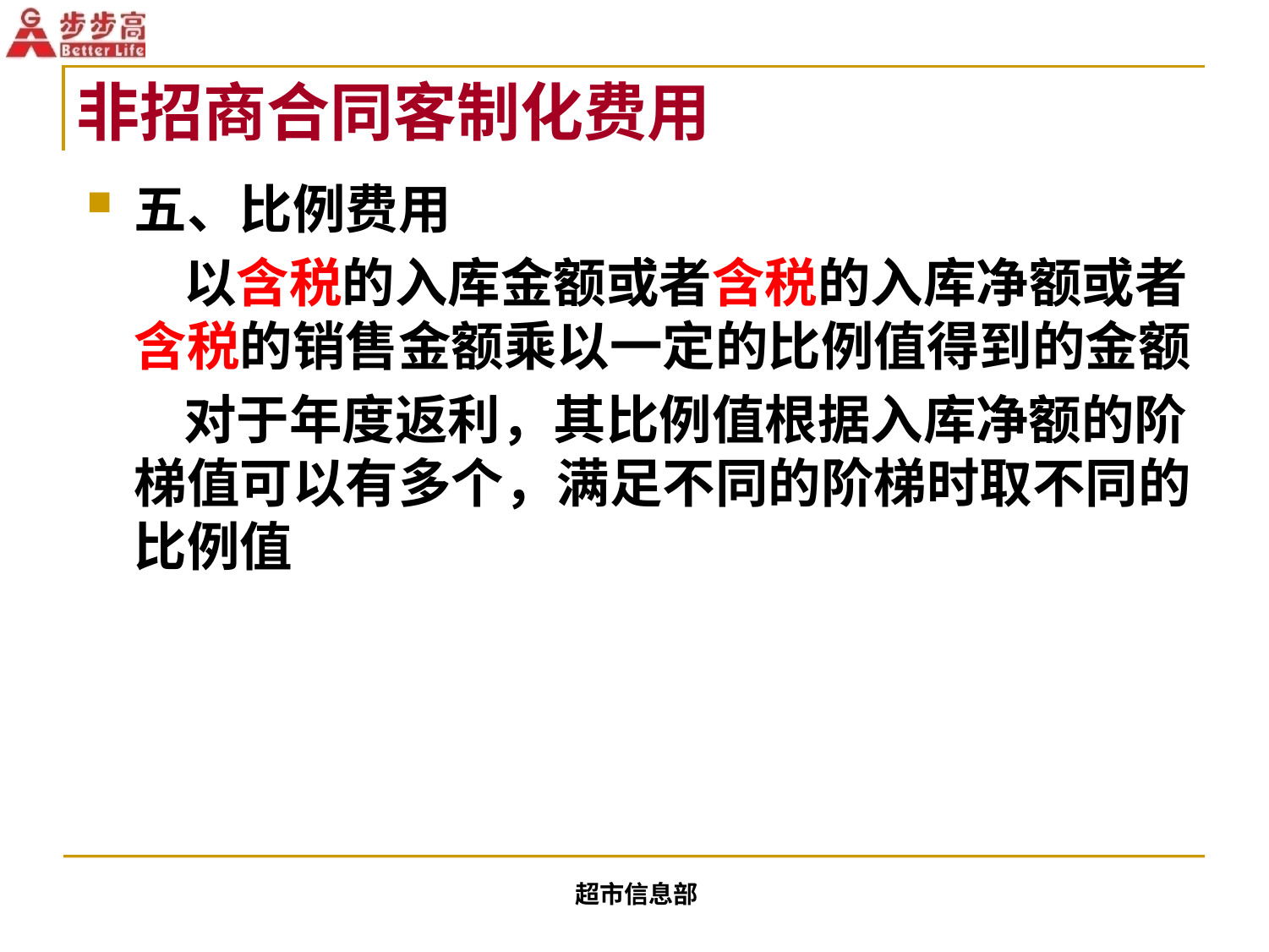

# 非招商合同客制化费用
五、比例费用
       以含税的入库金额或者含税的入库净额或者含税的销售金额乘以一定的比例值得到的金额
       对于年度返利，其比例值根据入库净额的阶梯值可以有多个，满足不同的阶梯时取不同的比例值